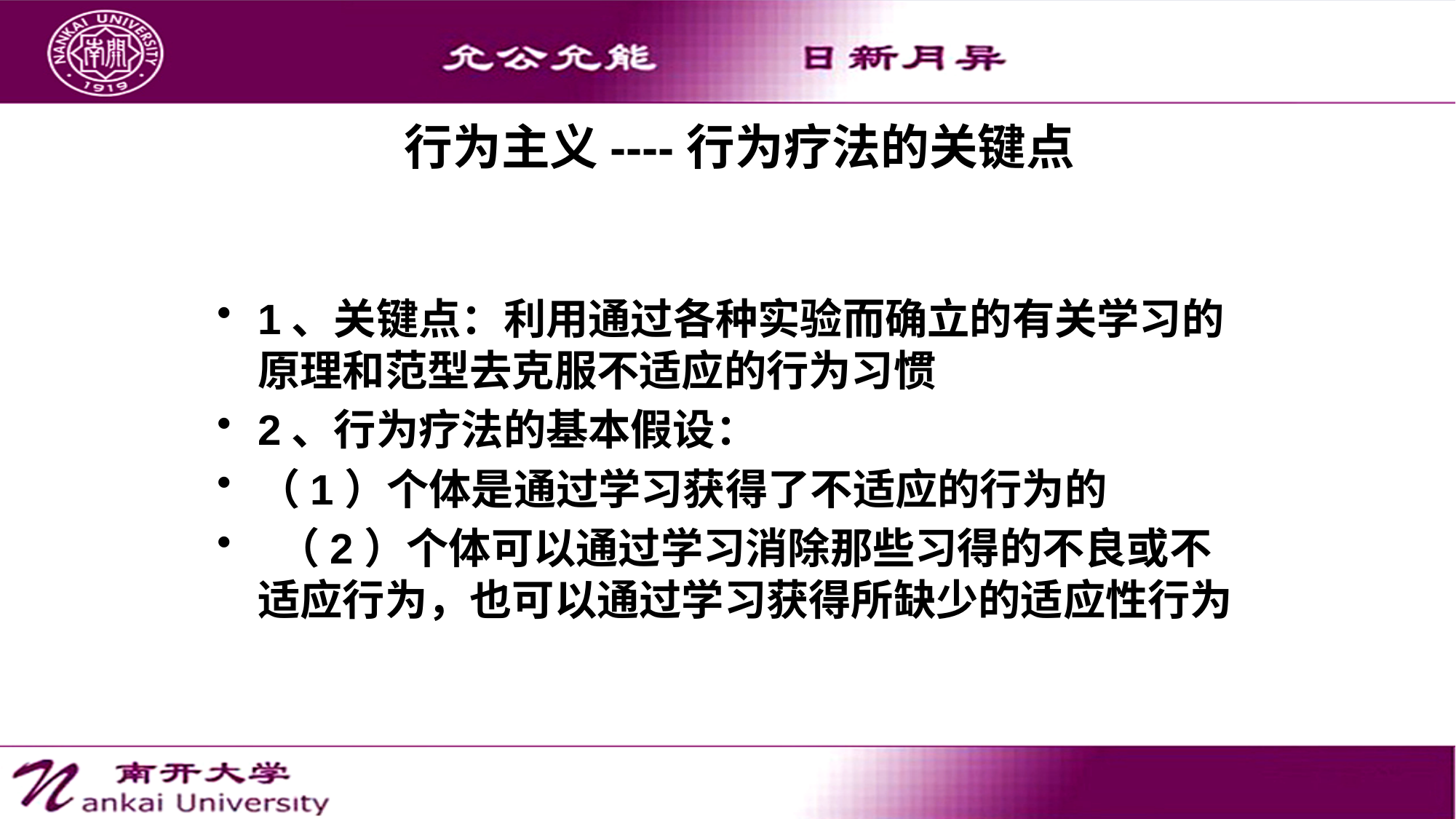

# 行为主义----行为疗法的关键点

1、关键点：利用通过各种实验而确立的有关学习的原理和范型去克服不适应的行为习惯
2、行为疗法的基本假设：
（1）个体是通过学习获得了不适应的行为的
 （2）个体可以通过学习消除那些习得的不良或不适应行为，也可以通过学习获得所缺少的适应性行为